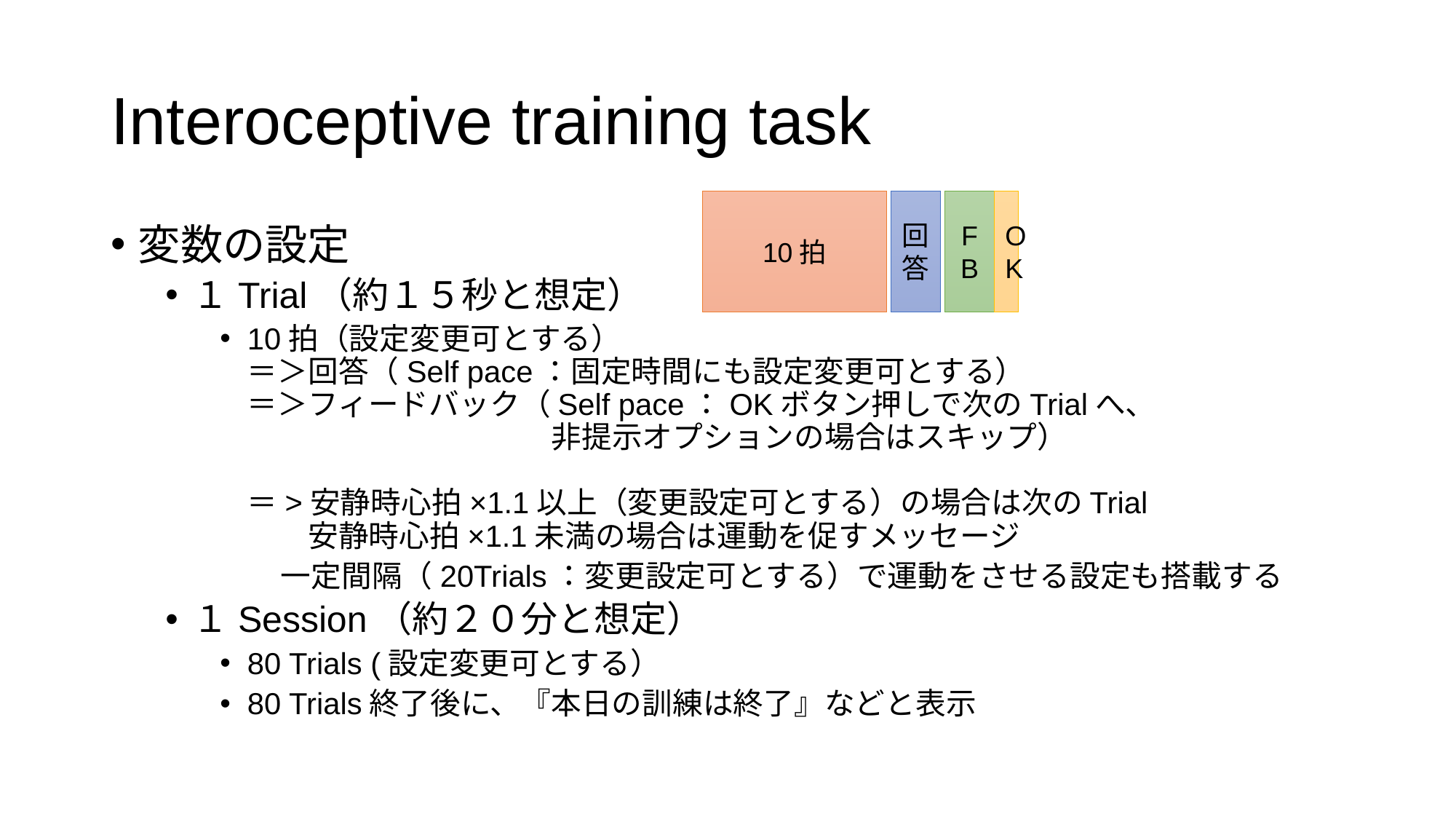

# Interoceptive training task
10拍
回答
FB
OK
変数の設定
１Trial（約１５秒と想定）
10拍（設定変更可とする）
＝＞回答（Self pace：固定時間にも設定変更可とする）
＝＞フィードバック（Self pace：OKボタン押しで次のTrialへ、
　　　　　　　　　　非提示オプションの場合はスキップ）
＝>安静時心拍×1.1以上（変更設定可とする）の場合は次のTrial
　　安静時心拍×1.1未満の場合は運動を促すメッセージ
　　一定間隔（20Trials：変更設定可とする）で運動をさせる設定も搭載する
１Session（約２０分と想定）
80 Trials (設定変更可とする）
80 Trials終了後に、『本日の訓練は終了』などと表示